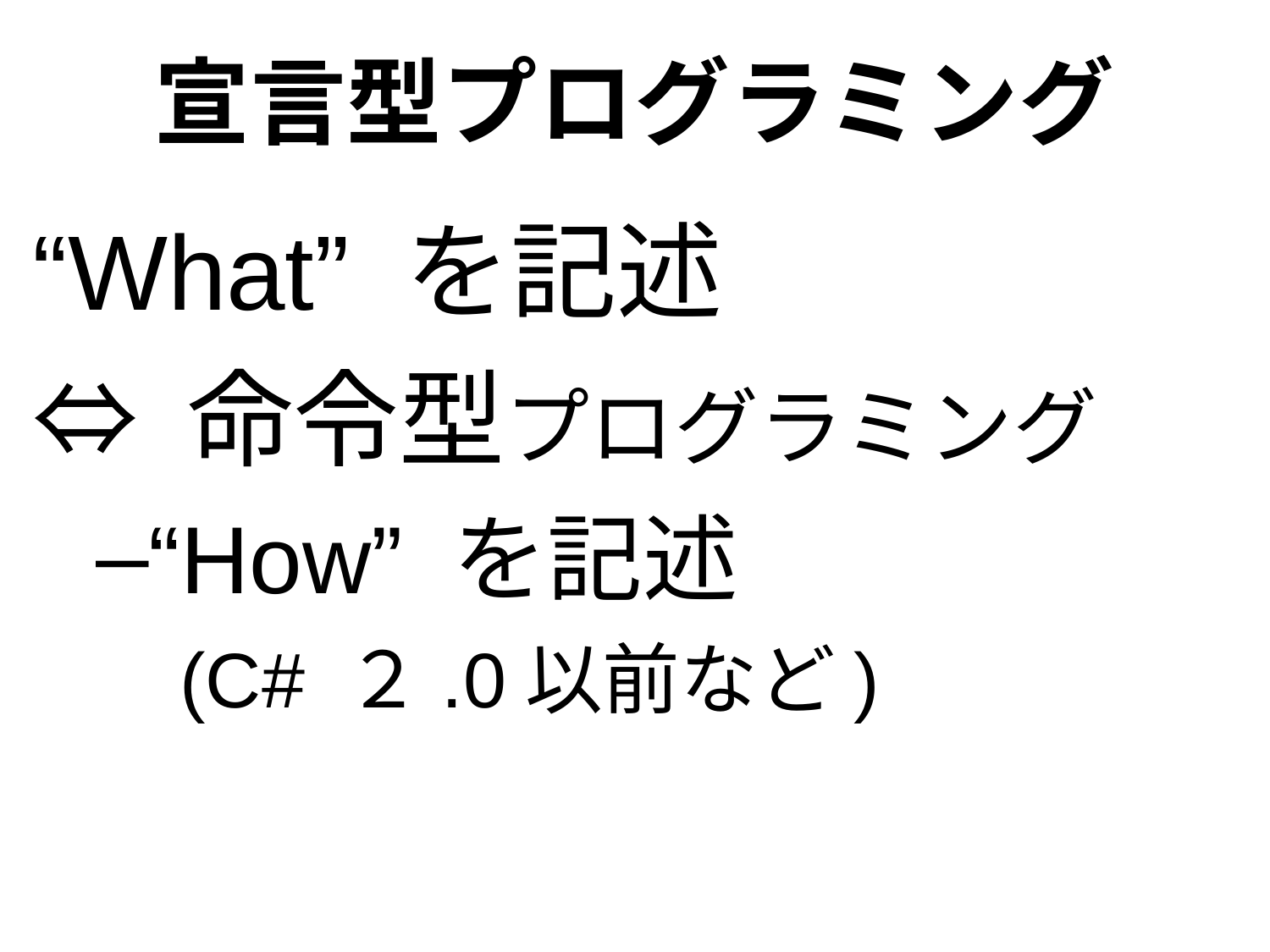

# 宣言型プログラミング
“What” を記述
⇔ 命令型プログラミング
“How” を記述
 (C# ２.0以前など)